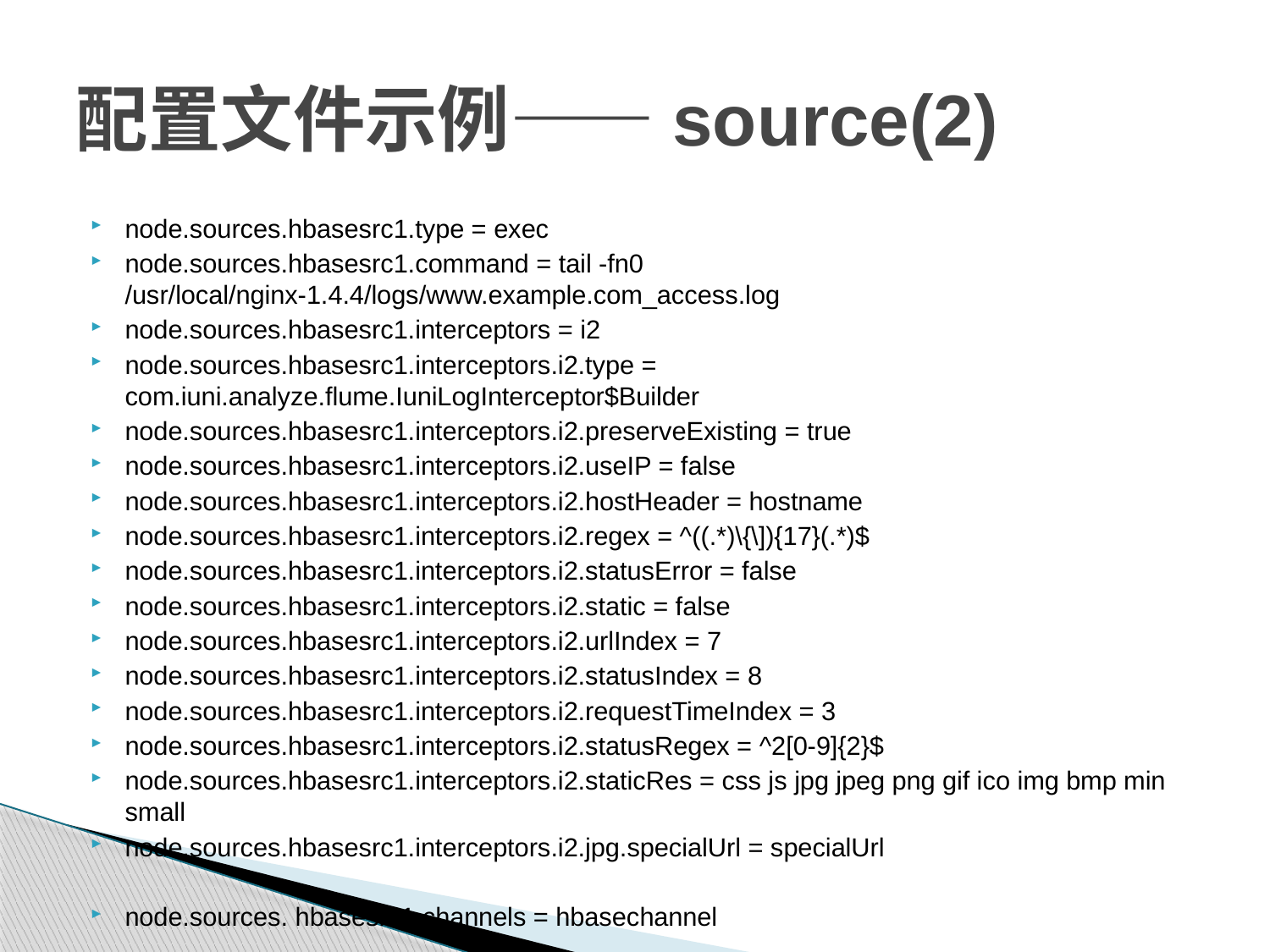

# 配置文件示例——source(2)
node.sources.hbasesrc1.type = exec
node.sources.hbasesrc1.command = tail -fn0 /usr/local/nginx-1.4.4/logs/www.example.com_access.log
node.sources.hbasesrc1.interceptors = i2
node.sources.hbasesrc1.interceptors.i2.type = com.iuni.analyze.flume.IuniLogInterceptor$Builder
node.sources.hbasesrc1.interceptors.i2.preserveExisting = true
node.sources.hbasesrc1.interceptors.i2.useIP = false
node.sources.hbasesrc1.interceptors.i2.hostHeader = hostname
node.sources.hbasesrc1.interceptors.i2.regex = ^((.*)\{\]){17}(.*)$
node.sources.hbasesrc1.interceptors.i2.statusError = false
node.sources.hbasesrc1.interceptors.i2.static = false
node.sources.hbasesrc1.interceptors.i2.urlIndex = 7
node.sources.hbasesrc1.interceptors.i2.statusIndex = 8
node.sources.hbasesrc1.interceptors.i2.requestTimeIndex = 3
node.sources.hbasesrc1.interceptors.i2.statusRegex = ^2[0-9]{2}$
node.sources.hbasesrc1.interceptors.i2.staticRes = css js jpg jpeg png gif ico img bmp min small
node.sources.hbasesrc1.interceptors.i2.jpg.specialUrl = specialUrl

node.sources. hbasesrc1.channels = hbasechannel